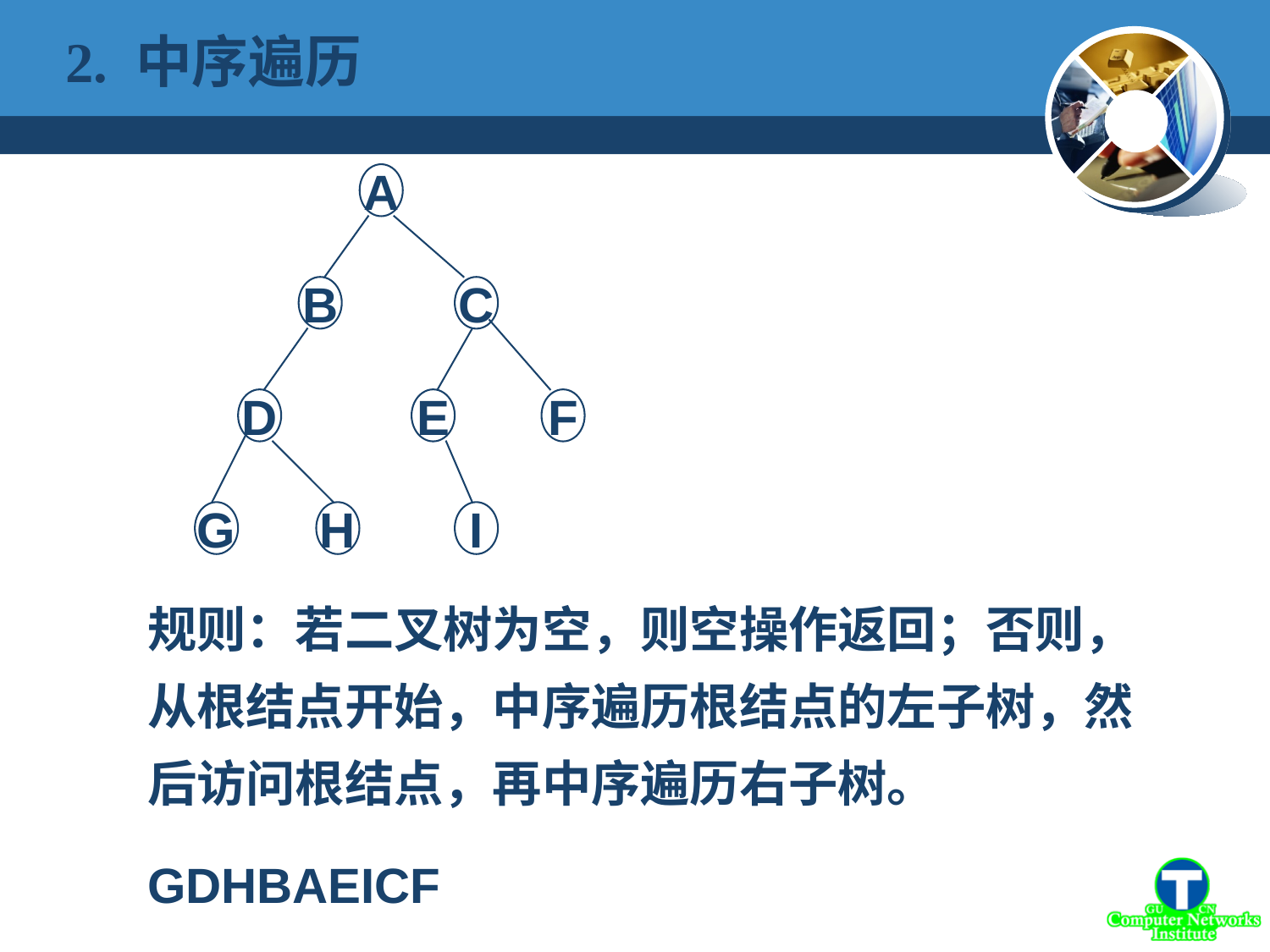

# 2. 中序遍历
A

B
C

D
E
F

G
H
I
规则：若二叉树为空，则空操作返回；否则，从根结点开始，中序遍历根结点的左子树，然后访问根结点，再中序遍历右子树。
GDHBAEICF